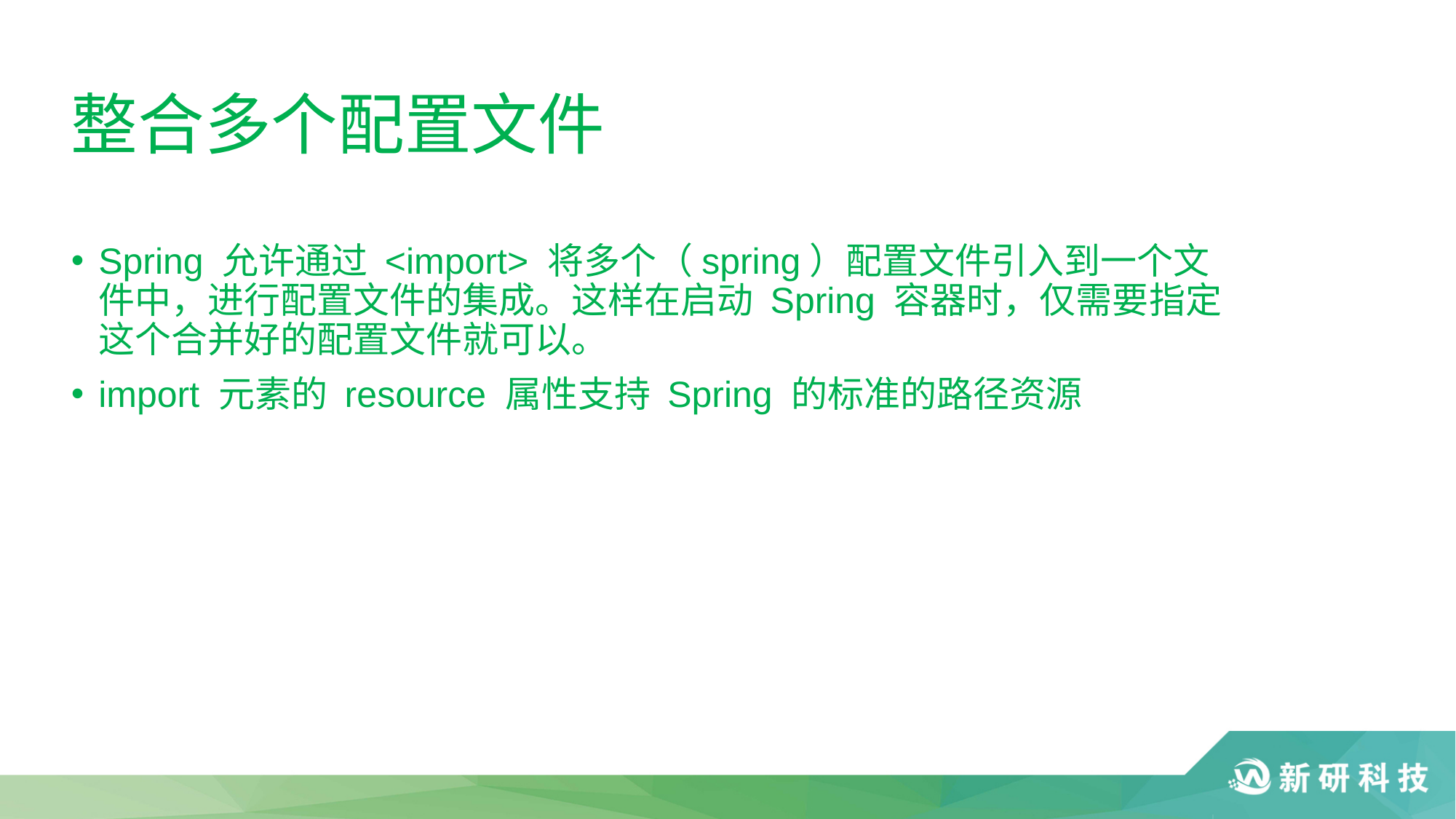

# 整合多个配置文件
Spring 允许通过 <import> 将多个（spring）配置文件引入到一个文件中，进行配置文件的集成。这样在启动 Spring 容器时，仅需要指定这个合并好的配置文件就可以。
import 元素的 resource 属性支持 Spring 的标准的路径资源